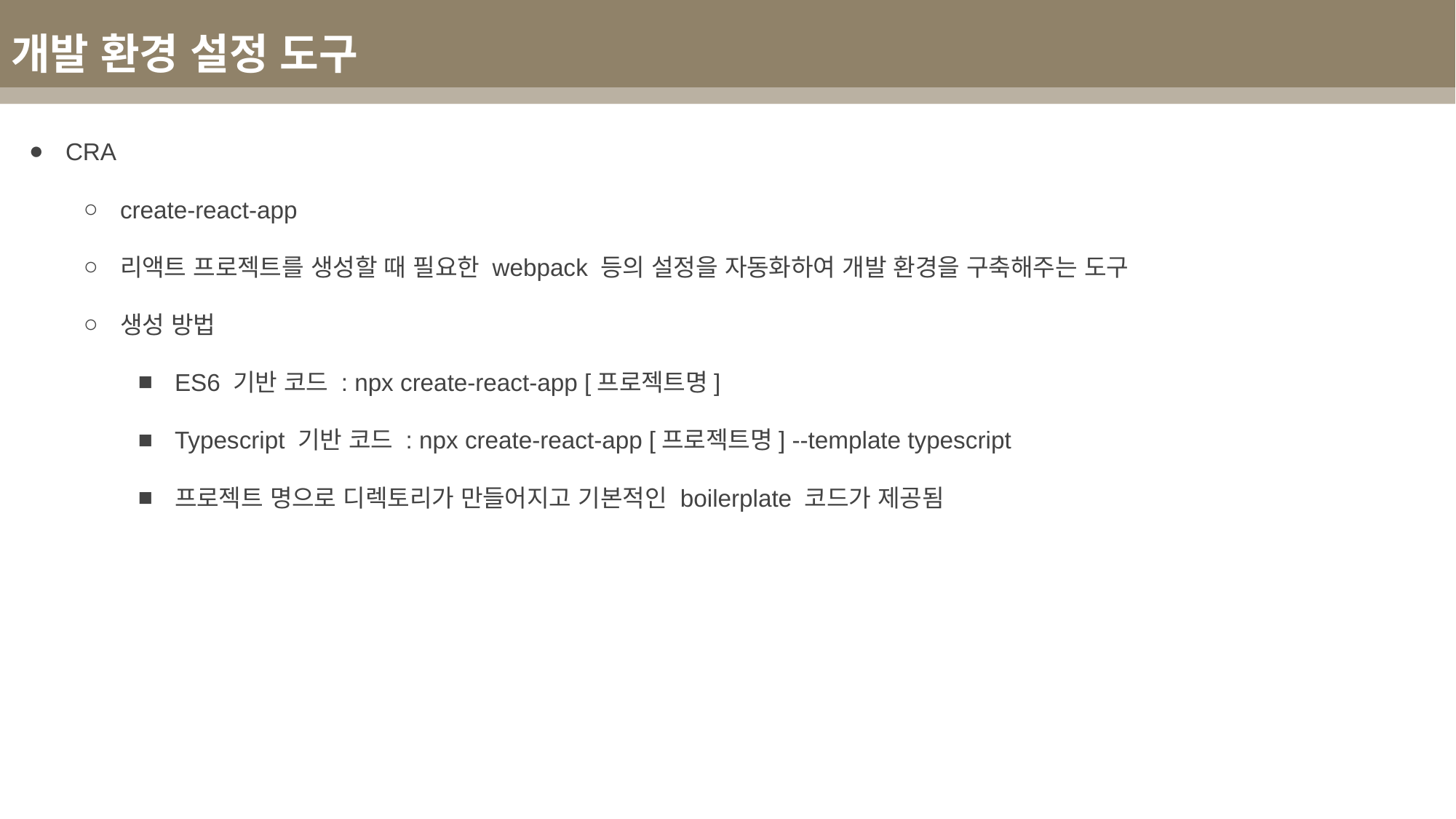

개발 환경 설정 도구
CRA
create-react-app
리액트 프로젝트를 생성할 때 필요한 webpack 등의 설정을 자동화하여 개발 환경을 구축해주는 도구
생성 방법
ES6 기반 코드 : npx create-react-app [프로젝트명]
Typescript 기반 코드 : npx create-react-app [프로젝트명] --template typescript
프로젝트 명으로 디렉토리가 만들어지고 기본적인 boilerplate 코드가 제공됨